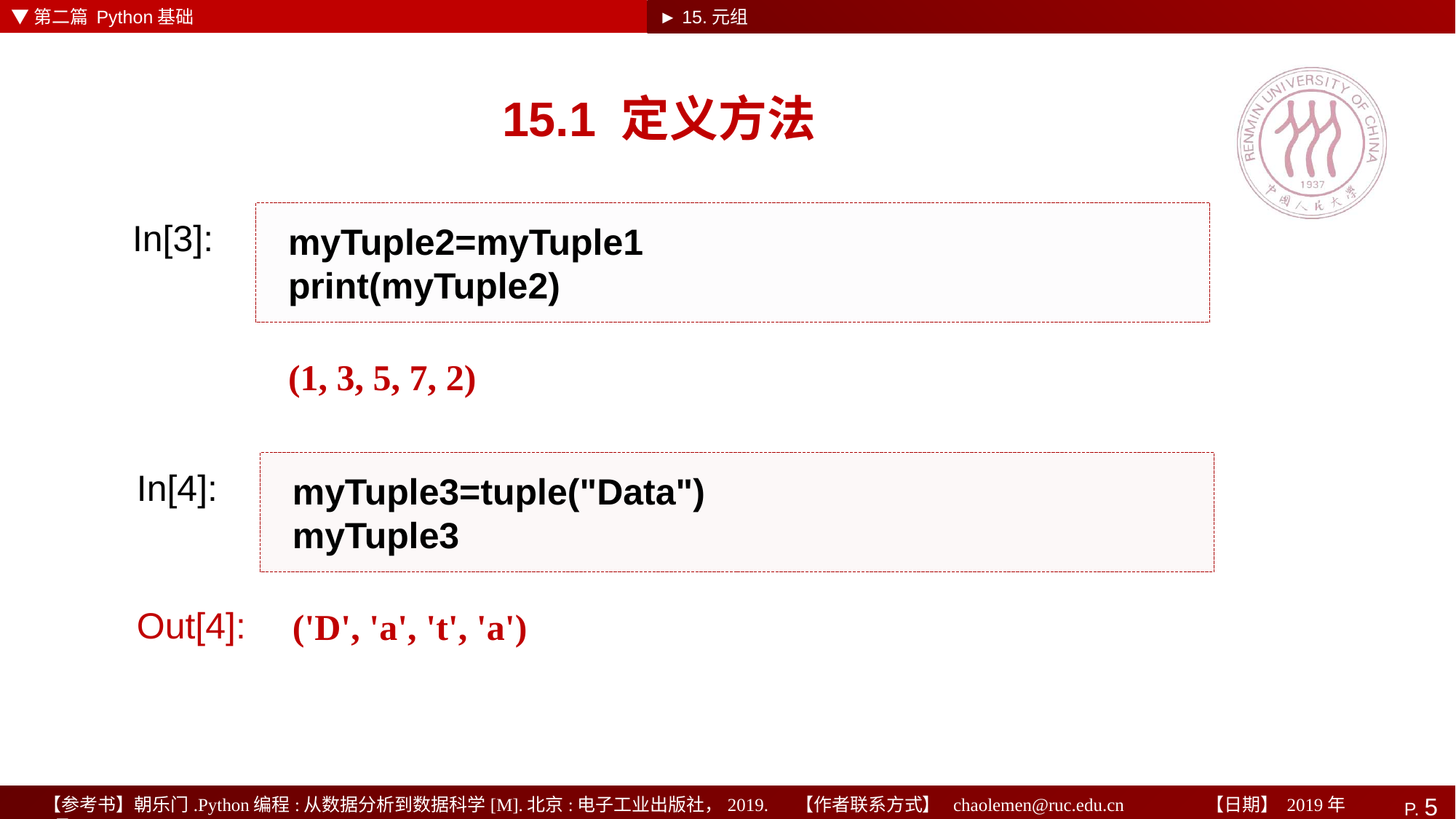

▼第二篇 Python基础
► 15.元组
# 15.1 定义方法
myTuple2=myTuple1
print(myTuple2)
In[3]:
(1, 3, 5, 7, 2)
myTuple3=tuple("Data")
myTuple3
In[4]:
('D', 'a', 't', 'a')
Out[4]: